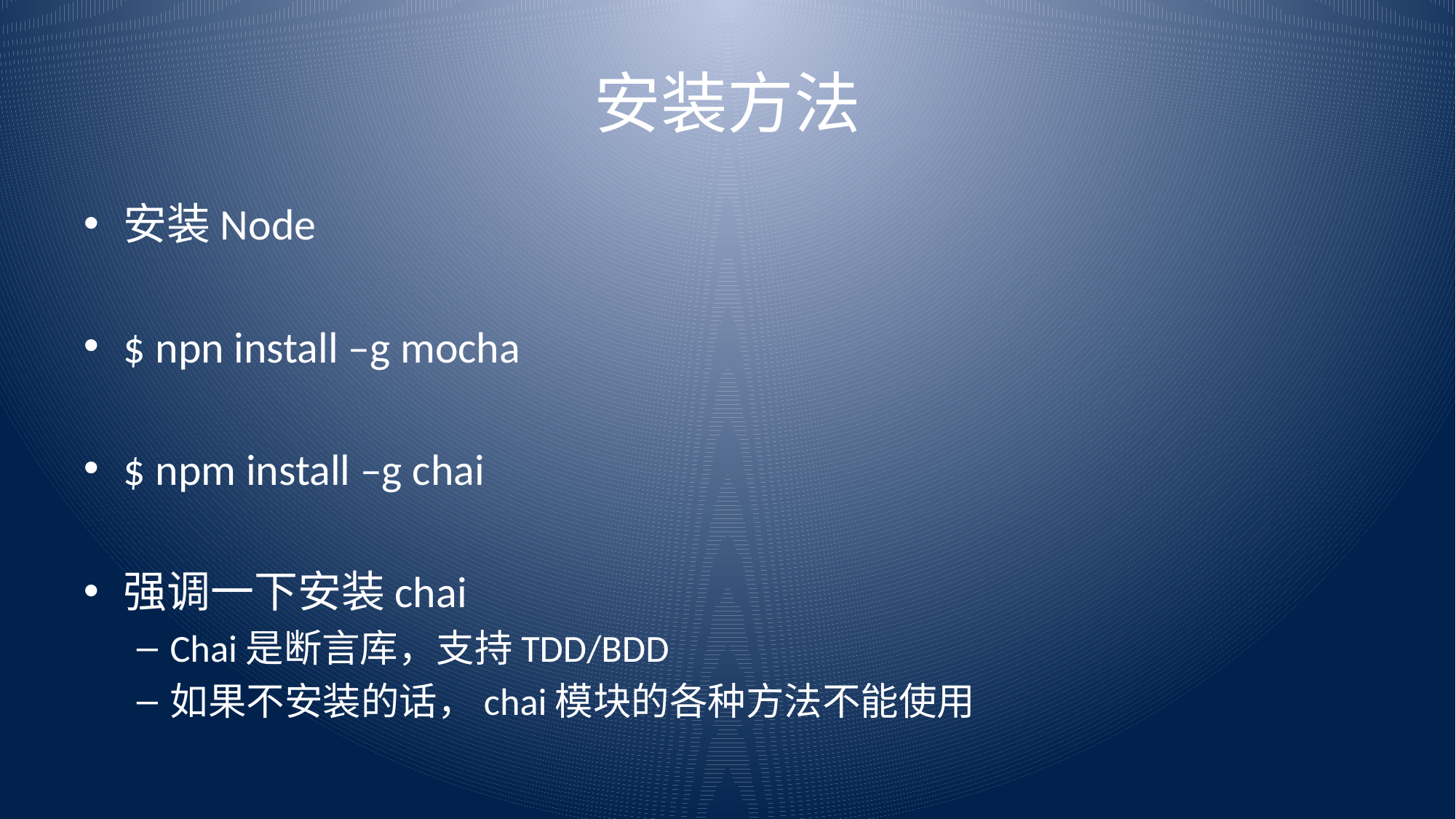

# 安装方法
安装Node

$ npn install –g mocha

$ npm install –g chai

强调一下安装chai
Chai是断言库，支持TDD/BDD
如果不安装的话，chai模块的各种方法不能使用